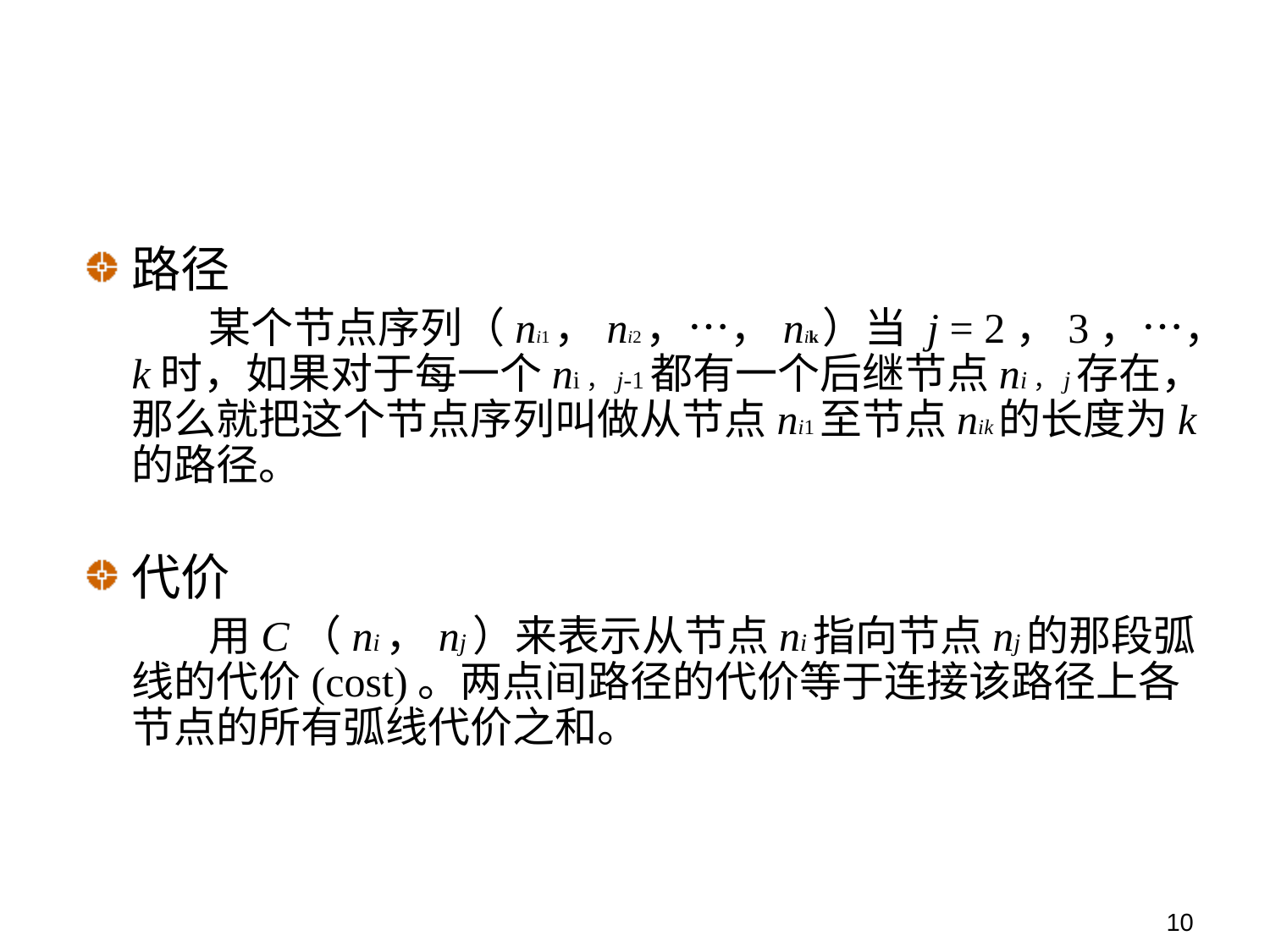

路径
            某个节点序列（ni1，ni2，…，nik）当 j = 2，3，…，k时，如果对于每一个ni，j-1都有一个后继节点ni，j存在，那么就把这个节点序列叫做从节点ni1至节点nik的长度为k的路径。

代价
            用C（ni，nj）来表示从节点ni指向节点nj的那段弧线的代价(cost)。两点间路径的代价等于连接该路径上各节点的所有弧线代价之和。
10